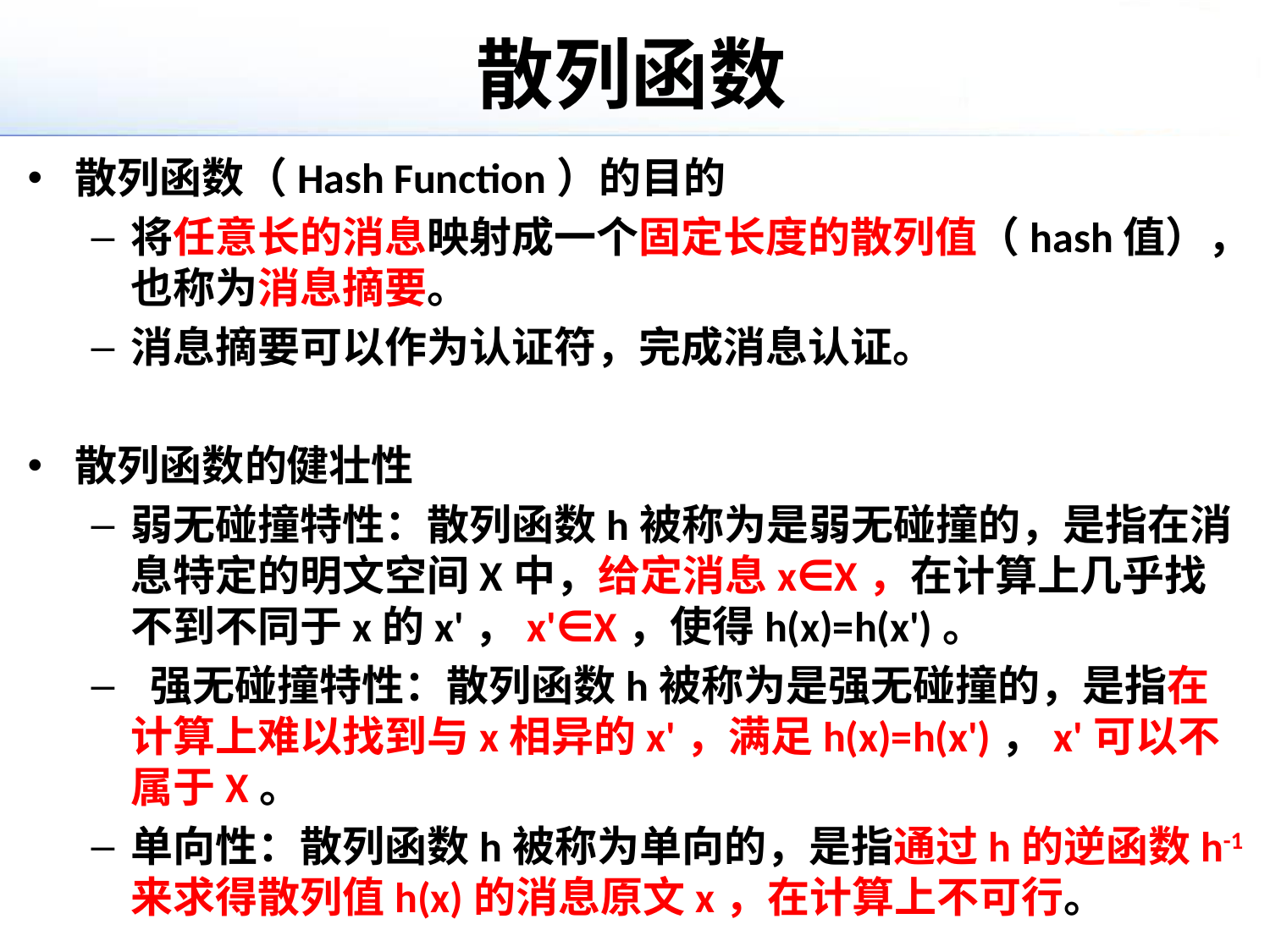

# 散列函数
散列函数（Hash Function）的目的
将任意长的消息映射成一个固定长度的散列值（hash值），也称为消息摘要。
消息摘要可以作为认证符，完成消息认证。

散列函数的健壮性
弱无碰撞特性：散列函数h被称为是弱无碰撞的，是指在消息特定的明文空间X中，给定消息x∈X，在计算上几乎找不到不同于x的x'，x'∈X，使得h(x)=h(x')。
 强无碰撞特性：散列函数h被称为是强无碰撞的，是指在计算上难以找到与x相异的x'，满足h(x)=h(x')，x'可以不属于X。
单向性：散列函数h被称为单向的，是指通过h的逆函数h-1来求得散列值h(x)的消息原文x，在计算上不可行。